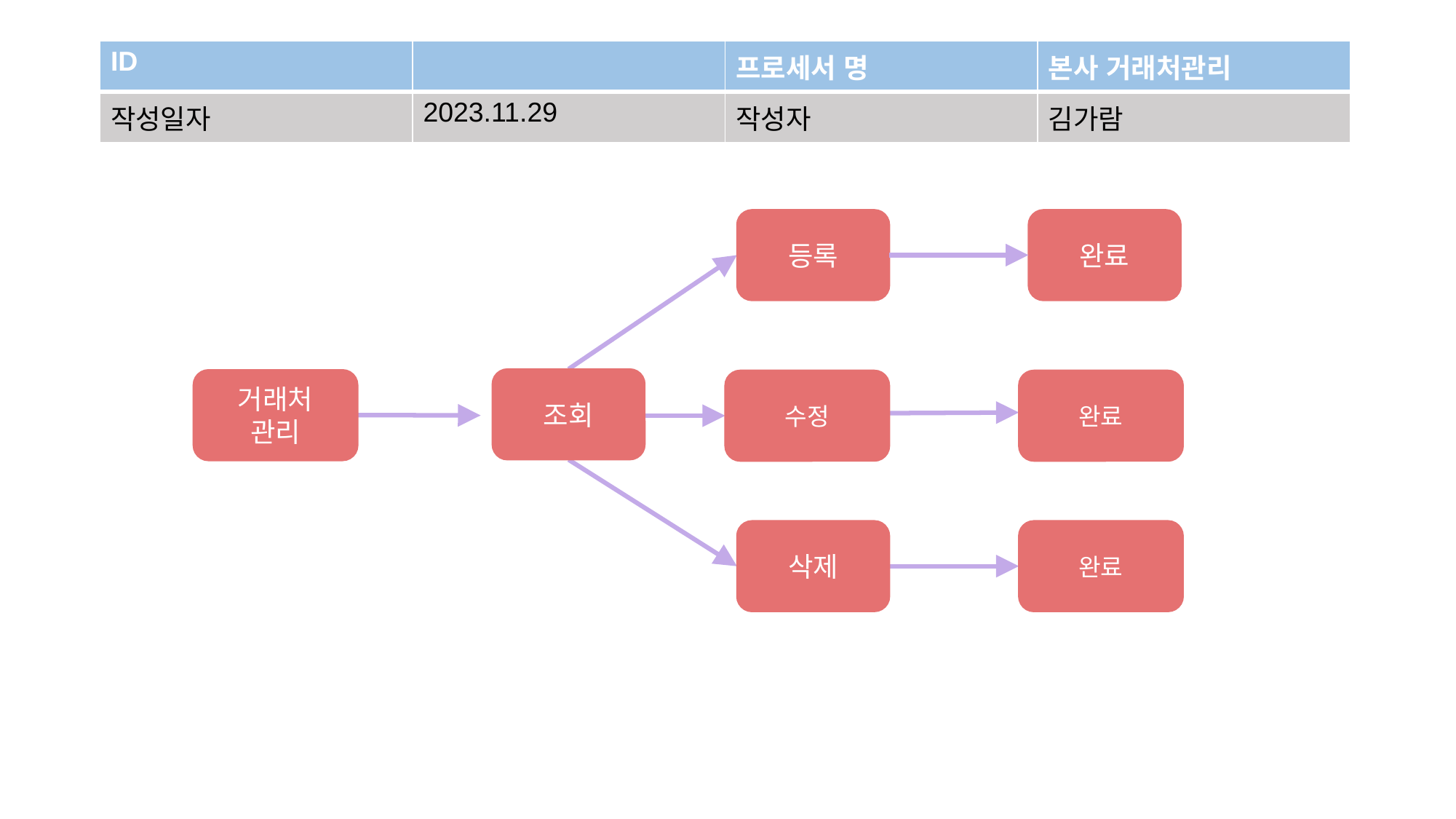

| ID |  | 프로세서 명 | 본사 거래처관리 |
| --- | --- | --- | --- |
| 작성일자 | 2023.11.29 | 작성자 | 김가람 |
등록
완료
조회
거래처
관리
수정
완료
삭제
완료